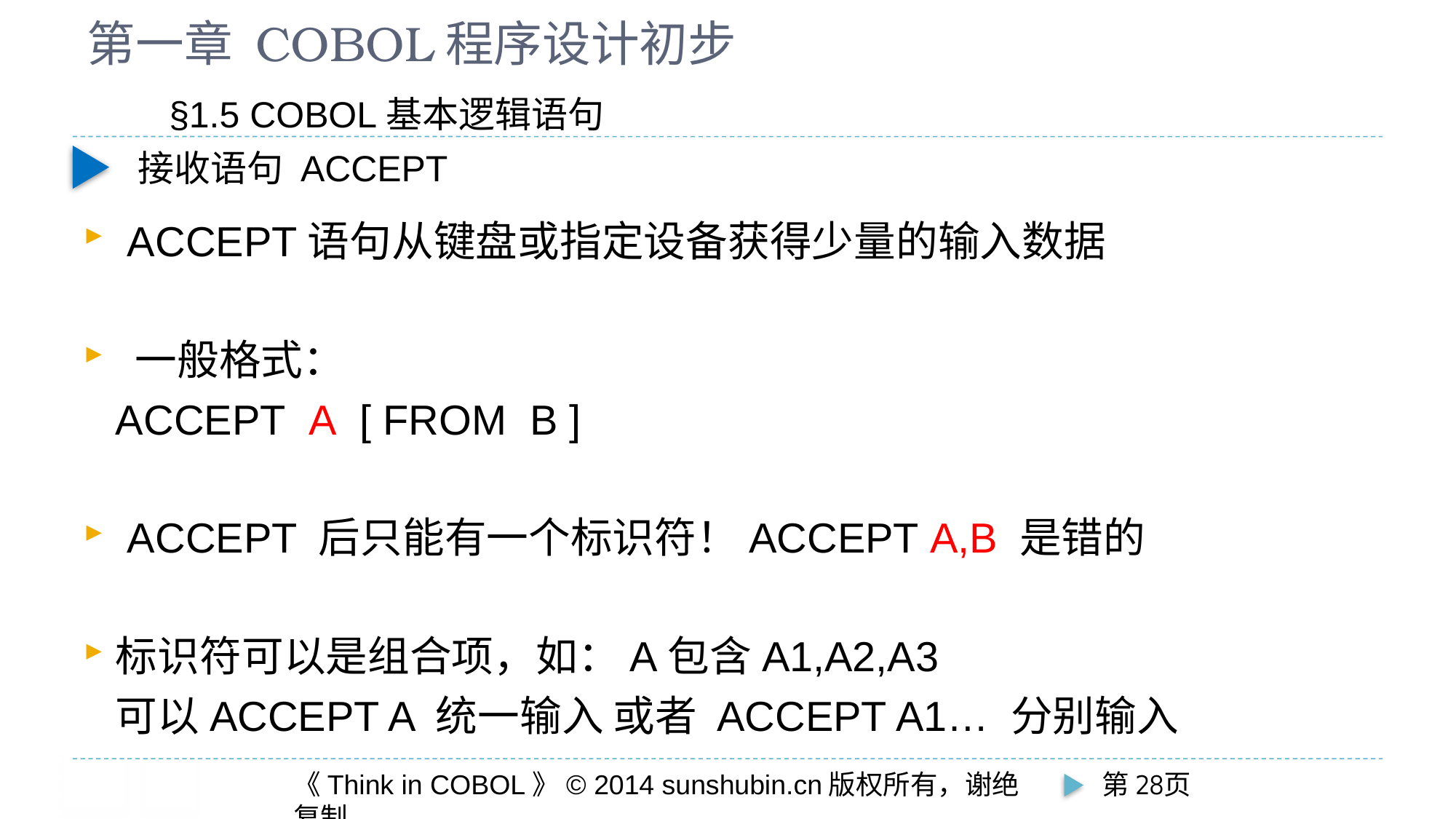

# 第一章 COBOL程序设计初步
§1.5 COBOL基本逻辑语句
接收语句 ACCEPT
 ACCEPT语句从键盘或指定设备获得少量的输入数据

 一般格式：
		ACCEPT  A  [ FROM  B ]

 ACCEPT 后只能有一个标识符！ACCEPT A,B 是错的

标识符可以是组合项，如：A包含A1,A2,A3
	可以ACCEPT A 统一输入 或者 ACCEPT A1… 分别输入